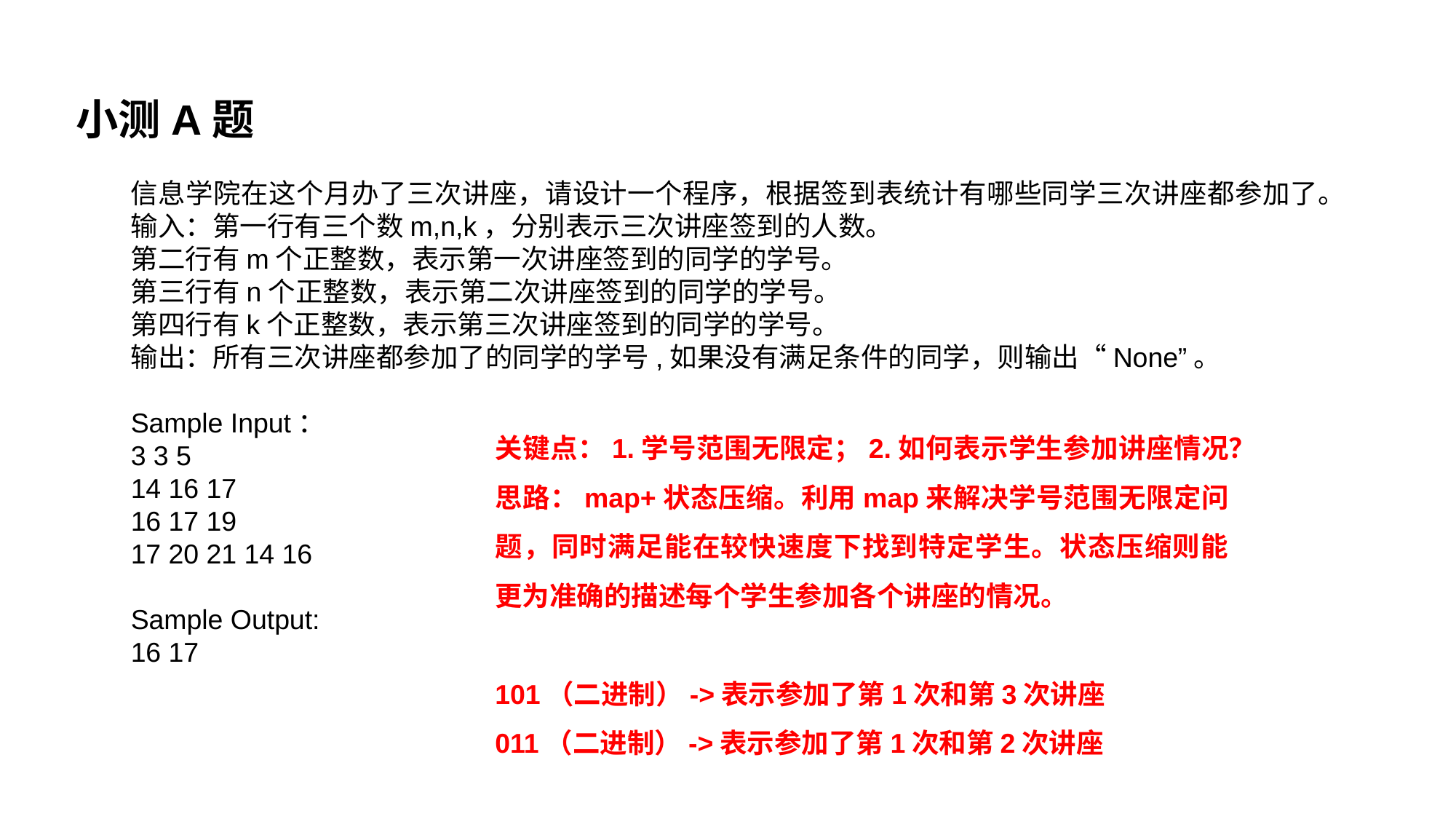

小测A题
信息学院在这个月办了三次讲座，请设计一个程序，根据签到表统计有哪些同学三次讲座都参加了。
输入：第一行有三个数m,n,k，分别表示三次讲座签到的人数。
第二行有m个正整数，表示第一次讲座签到的同学的学号。
第三行有n个正整数，表示第二次讲座签到的同学的学号。
第四行有k个正整数，表示第三次讲座签到的同学的学号。
输出：所有三次讲座都参加了的同学的学号,如果没有满足条件的同学，则输出“None”。

Sample Input：
3 3 5
14 16 17
16 17 19
17 20 21 14 16

Sample Output:
16 17
关键点：1.学号范围无限定；2.如何表示学生参加讲座情况？
思路：map+状态压缩。利用map来解决学号范围无限定问题，同时满足能在较快速度下找到特定学生。状态压缩则能更为准确的描述每个学生参加各个讲座的情况。

101（二进制）->表示参加了第1次和第3次讲座
011（二进制）->表示参加了第1次和第2次讲座